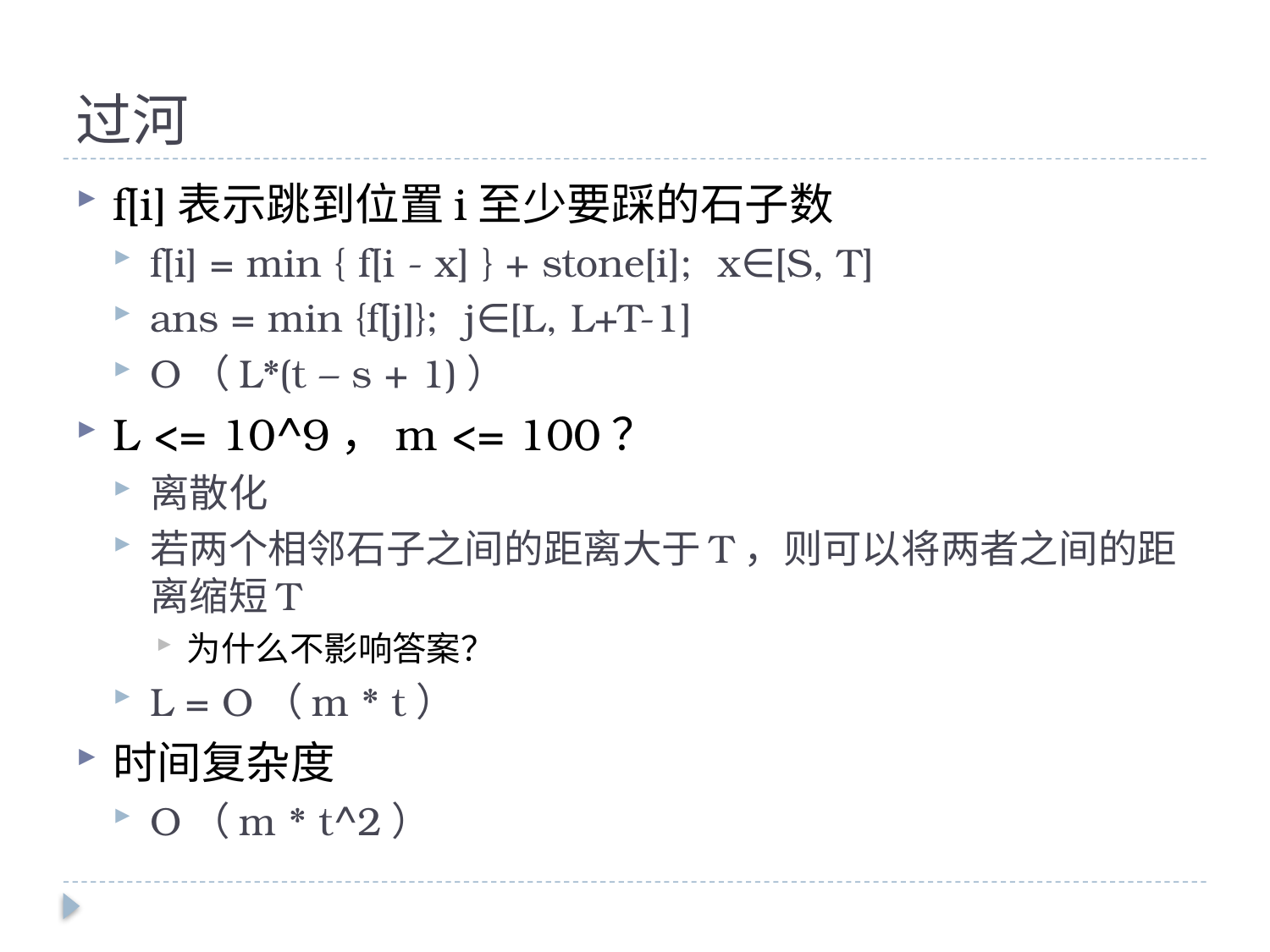

# 过河
f[i]表示跳到位置i至少要踩的石子数
f[i] = min { f[i - x] } + stone[i];  x∈[S, T]
ans = min {f[j]};  j∈[L, L+T-1]
O（L*(t – s + 1)）
L <= 10^9，m <= 100？
离散化
若两个相邻石子之间的距离大于T，则可以将两者之间的距离缩短T
为什么不影响答案？
L = O（m * t）
时间复杂度
O（m * t^2）